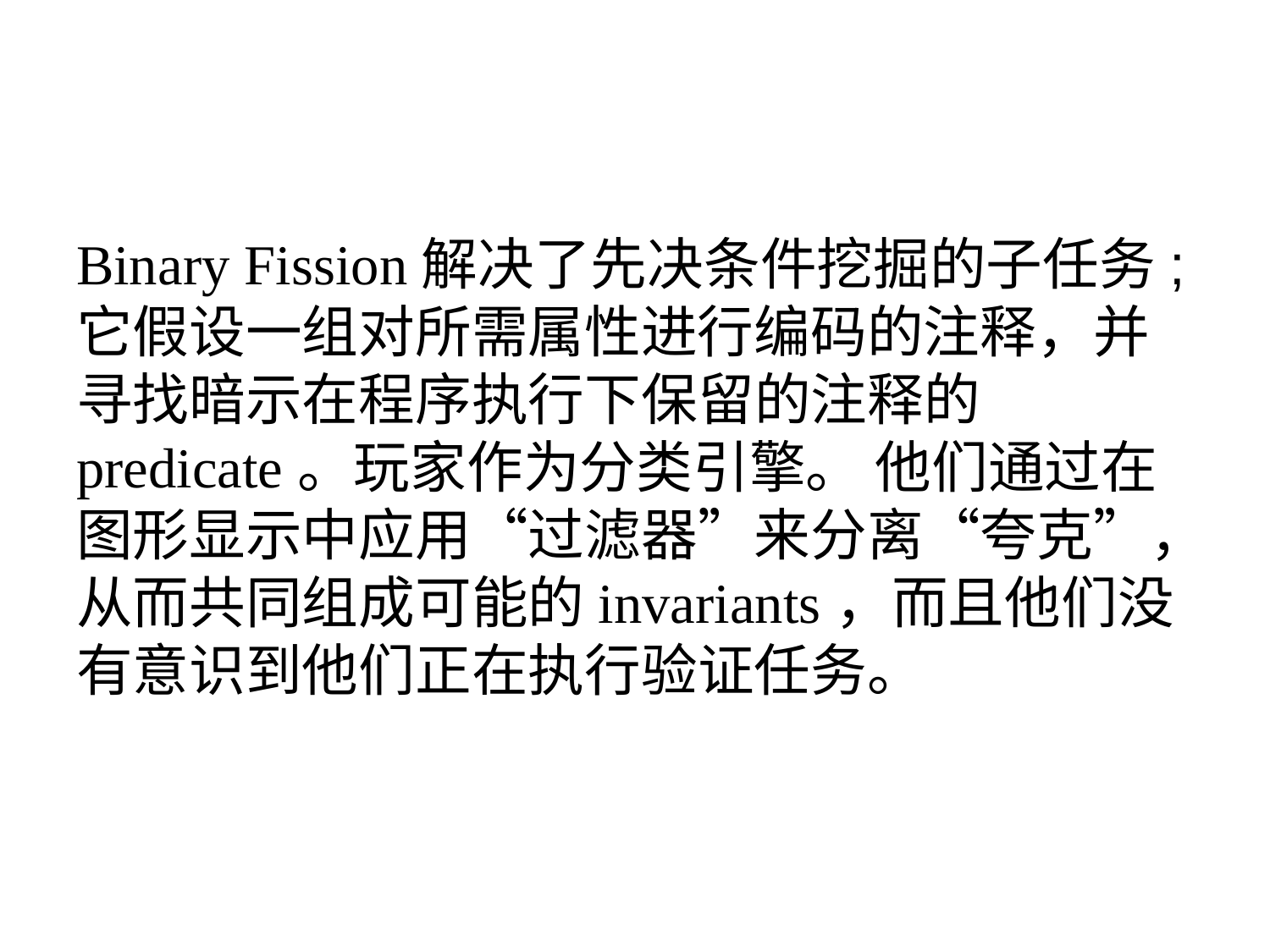

#
Binary Fission解决了先决条件挖掘的子任务; 它假设一组对所需属性进行编码的注释，并寻找暗示在程序执行下保留的注释的predicate。玩家作为分类引擎。 他们通过在图形显示中应用“过滤器”来分离“夸克”，从而共同组成可能的invariants，而且他们没有意识到他们正在执行验证任务。